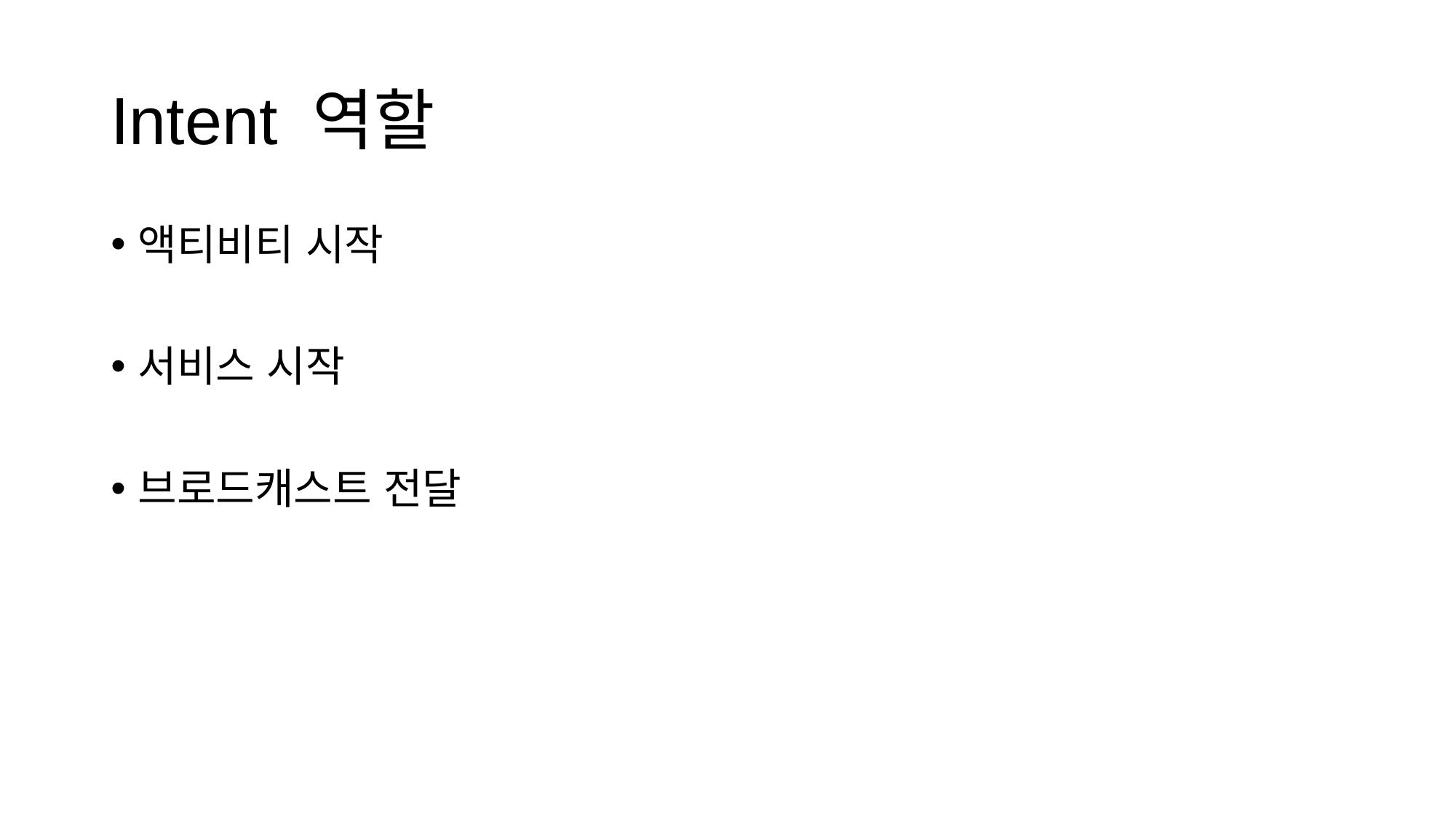

# Intent 역할
액티비티 시작

서비스 시작

브로드캐스트 전달